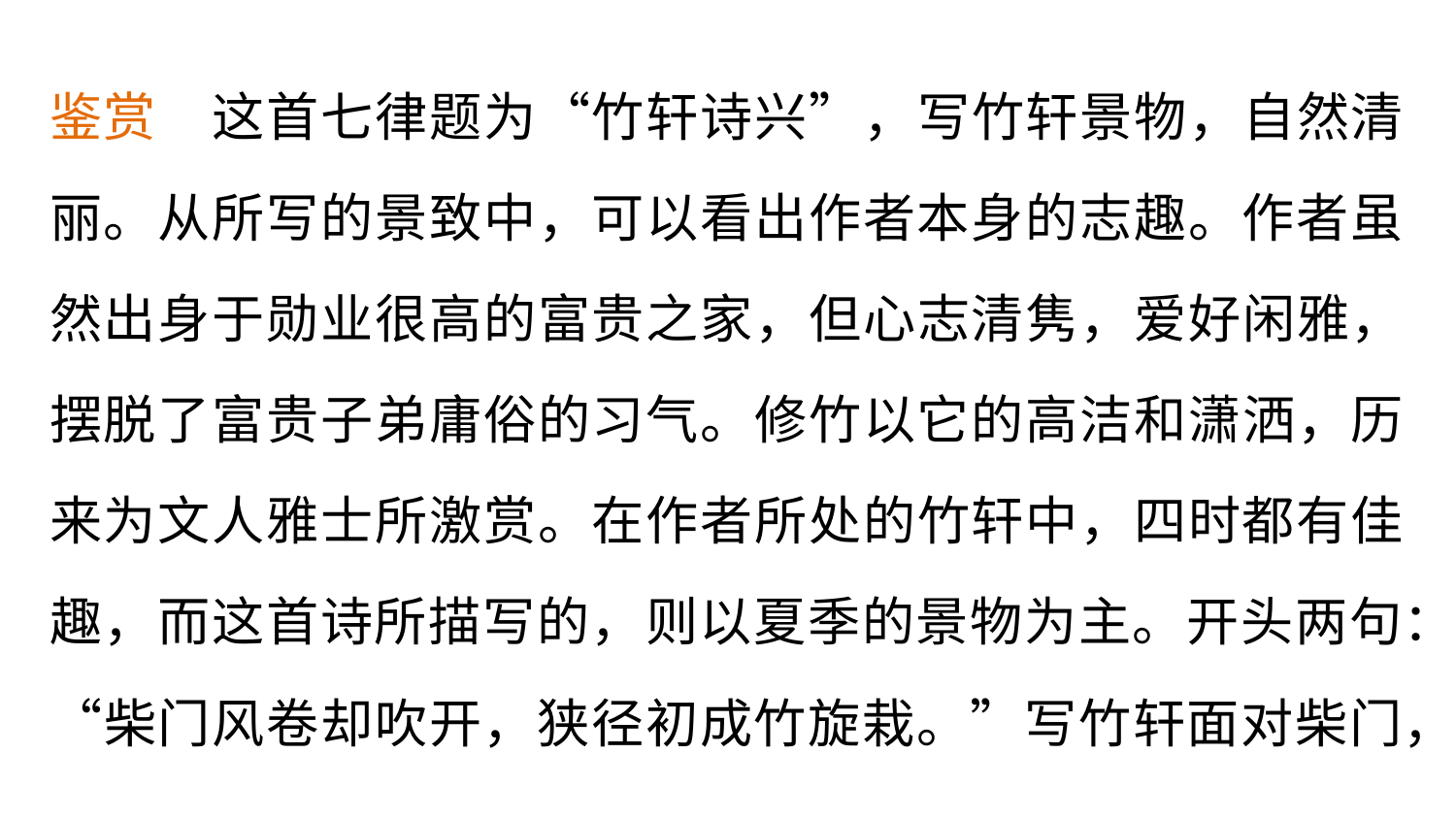

鉴赏　这首七律题为“竹轩诗兴”，写竹轩景物，自然清丽。从所写的景致中，可以看出作者本身的志趣。作者虽然出身于勋业很高的富贵之家，但心志清隽，爱好闲雅，摆脱了富贵子弟庸俗的习气。修竹以它的高洁和潇洒，历来为文人雅士所激赏。在作者所处的竹轩中，四时都有佳趣，而这首诗所描写的，则以夏季的景物为主。开头两句：“柴门风卷却吹开，狭径初成竹旋栽。”写竹轩面对柴门，